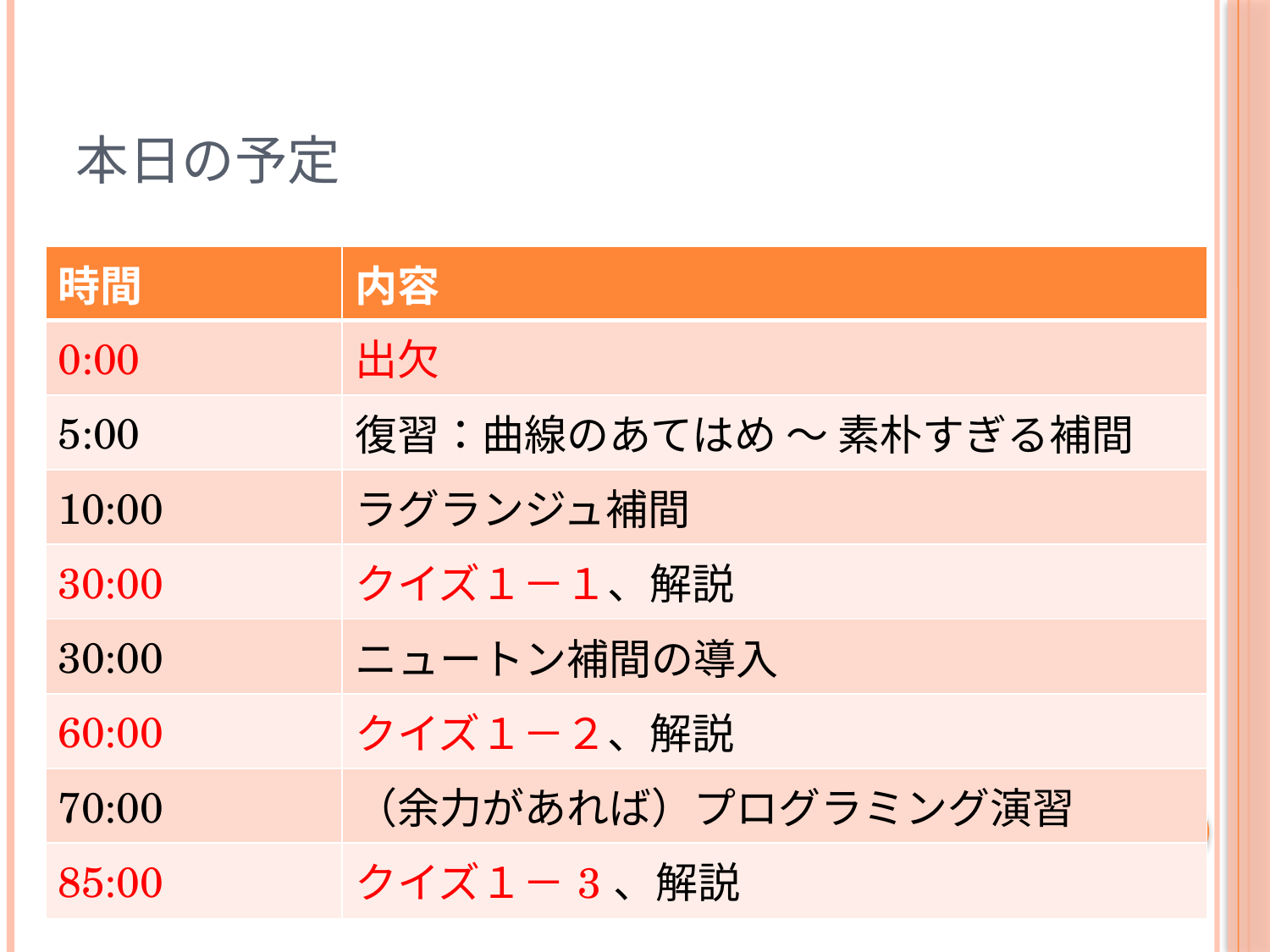

# 本日の予定
| 時間 | 内容 |
| --- | --- |
| 0:00 | 出欠 |
| 5:00 | 復習：曲線のあてはめ ～ 素朴すぎる補間 |
| 10:00 | ラグランジュ補間 |
| 30:00 | クイズ１－１、解説 |
| 30:00 | ニュートン補間の導入 |
| 60:00 | クイズ１－２、解説 |
| 70:00 | （余力があれば）プログラミング演習 |
| 85:00 | クイズ１－3、解説 |